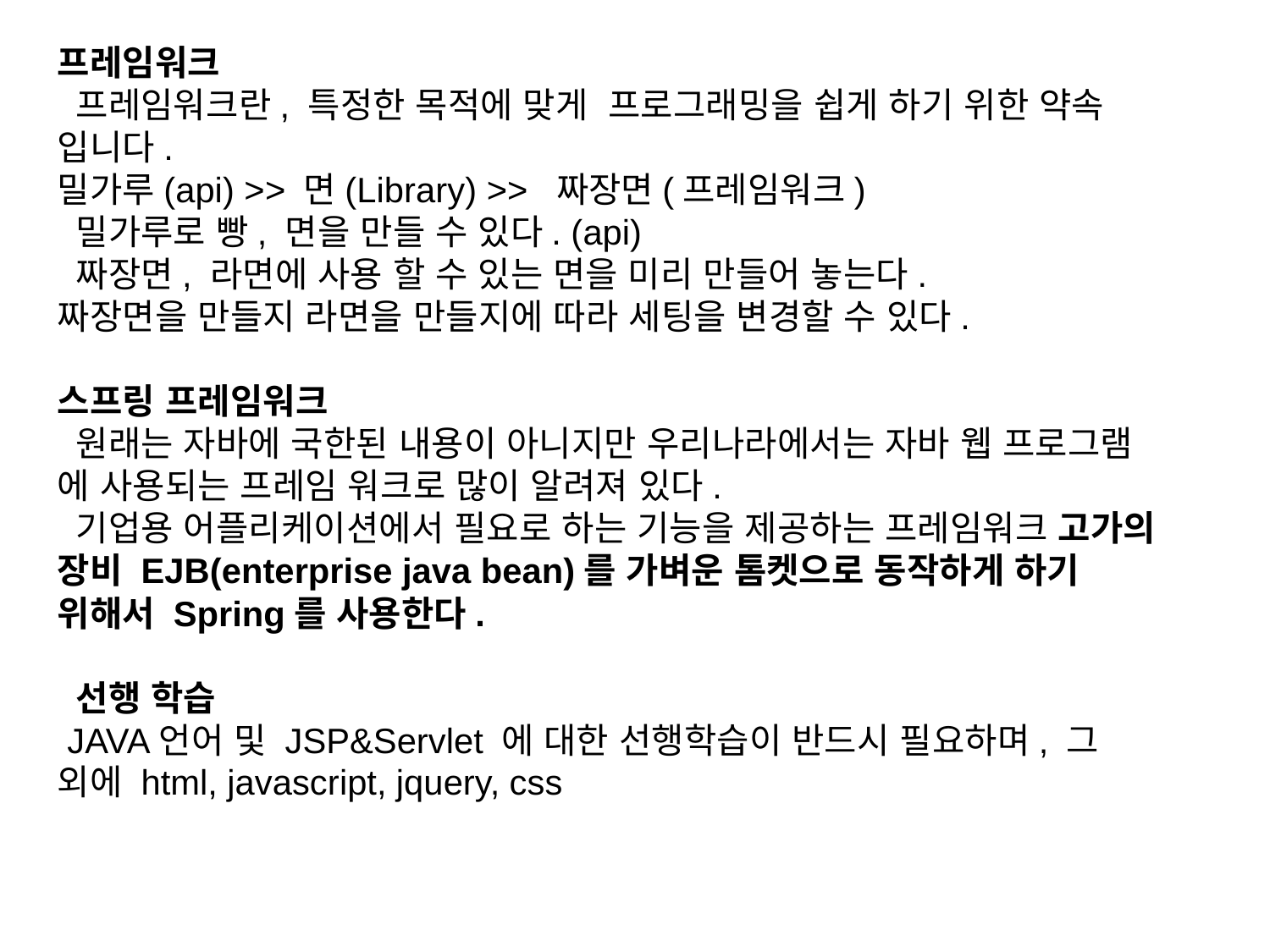

프레임워크
 프레임워크란, 특정한 목적에 맞게  프로그래밍을 쉽게 하기 위한 약속 입니다.
밀가루(api) >> 면(Library) >>  짜장면(프레임워크)
 밀가루로 빵, 면을 만들 수 있다. (api)
 짜장면, 라면에 사용 할 수 있는 면을 미리 만들어 놓는다.                       짜장면을 만들지 라면을 만들지에 따라 세팅을 변경할 수 있다.

스프링 프레임워크
 원래는 자바에 국한된 내용이 아니지만 우리나라에서는 자바 웹 프로그램 에 사용되는 프레임 워크로 많이 알려져 있다.
 기업용 어플리케이션에서 필요로 하는 기능을 제공하는 프레임워크 고가의 장비 EJB(enterprise java bean)를 가벼운 톰켓으로 동작하게 하기 위해서 Spring를 사용한다.

 선행 학습
 JAVA언어 및 JSP&Servlet 에 대한 선행학습이 반드시 필요하며, 그 외에 html, javascript, jquery, css